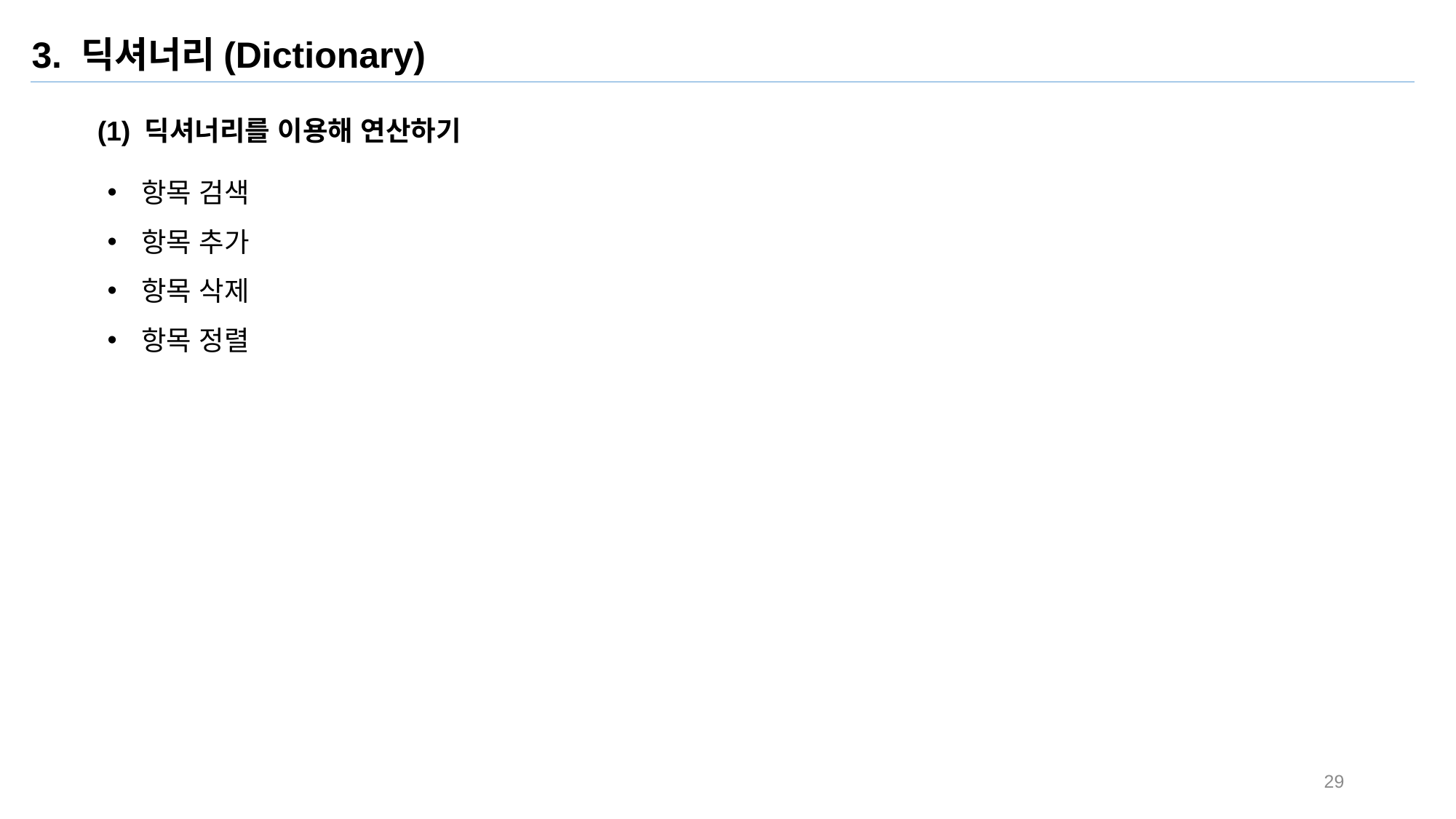

3. 딕셔너리(Dictionary)
(1) 딕셔너리를 이용해 연산하기

항목 검색
항목 추가
항목 삭제
항목 정렬
#1
#2
#3
#4
#5
29